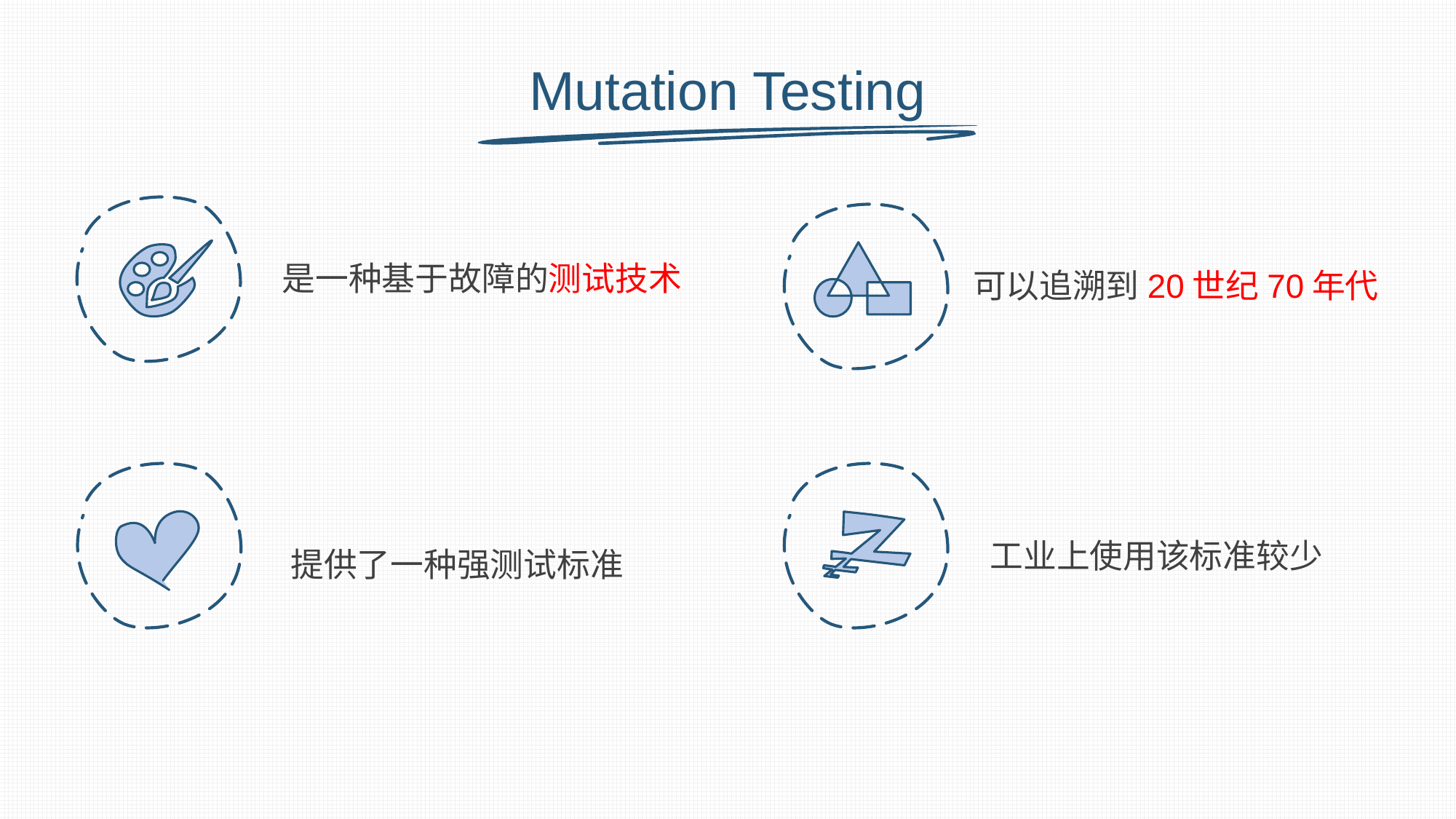

# Mutation Testing

是一种基于故障的测试技术
可以追溯到20世纪70年代

工业上使用该标准较少
提供了一种强测试标准